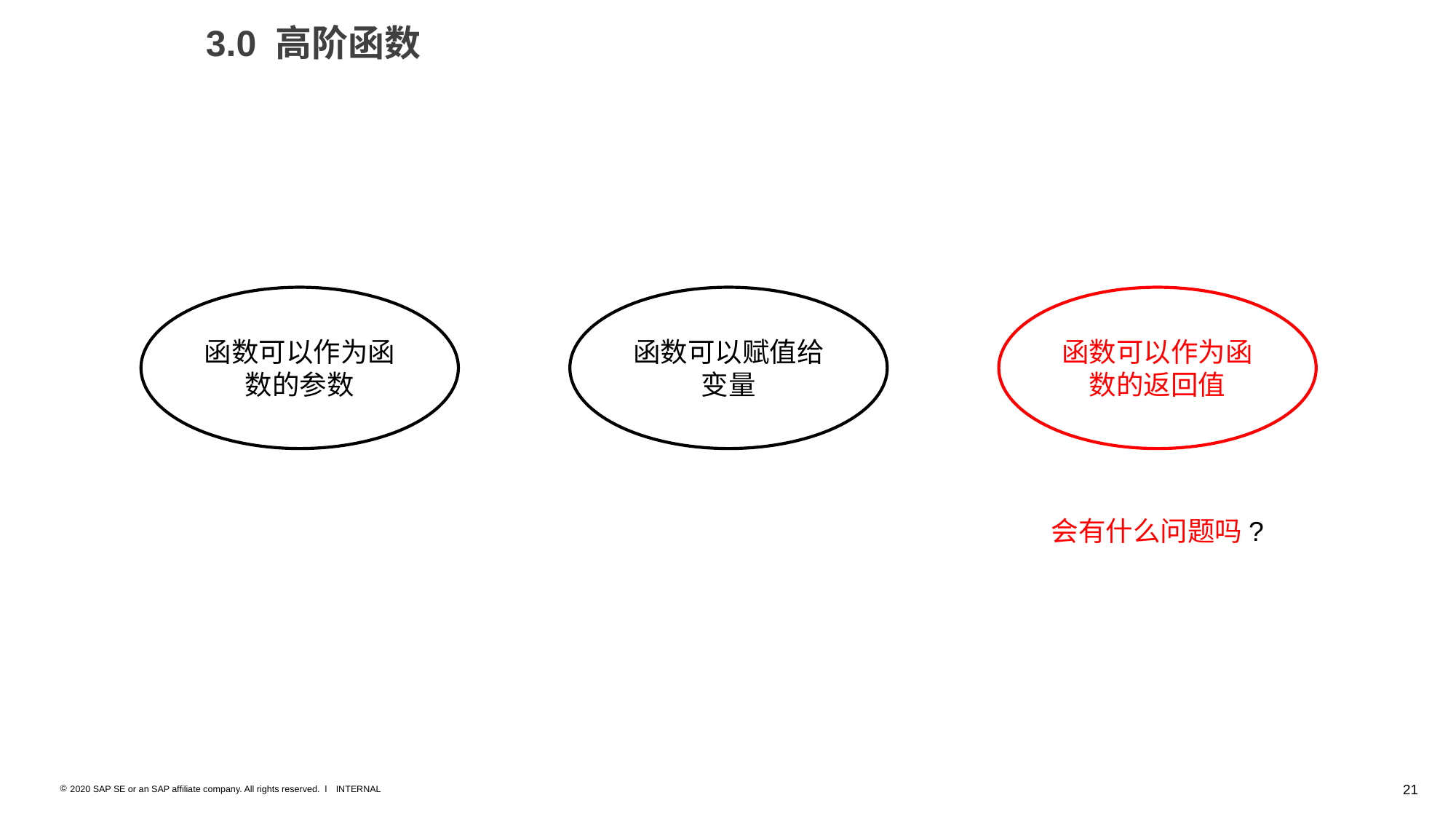

3.0 高阶函数
函数可以赋值给变量
函数可以作为函数的返回值
函数可以作为函数的参数
会有什么问题吗?